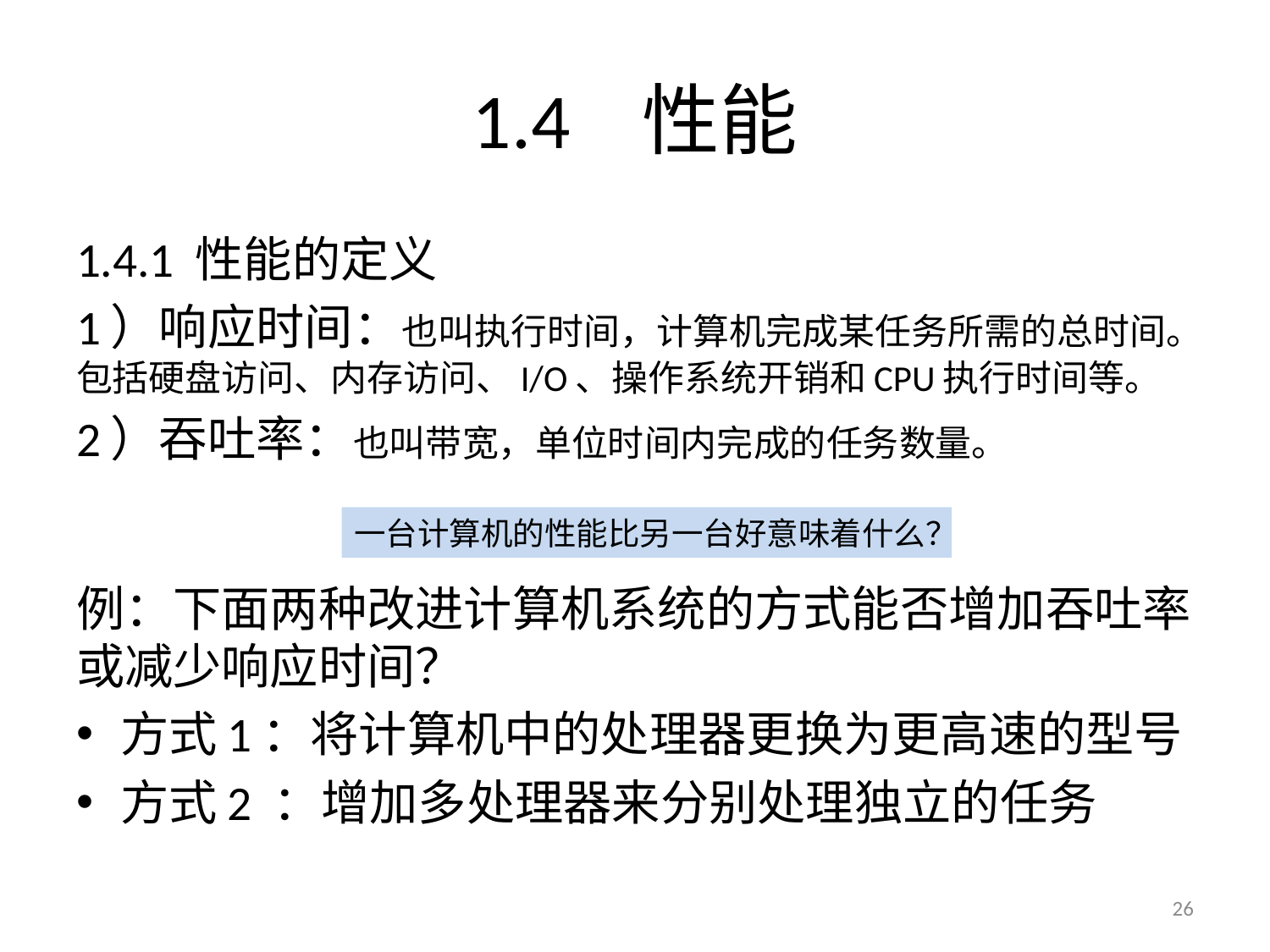

# 1.4   性能
1.4.1 性能的定义
1）响应时间：也叫执行时间，计算机完成某任务所需的总时间。包括硬盘访问、内存访问、I/O、操作系统开销和CPU执行时间等。
2）吞吐率：也叫带宽，单位时间内完成的任务数量。

例：下面两种改进计算机系统的方式能否增加吞吐率或减少响应时间？
方式1：将计算机中的处理器更换为更高速的型号
方式2 ：增加多处理器来分别处理独立的任务
一台计算机的性能比另一台好意味着什么？
26